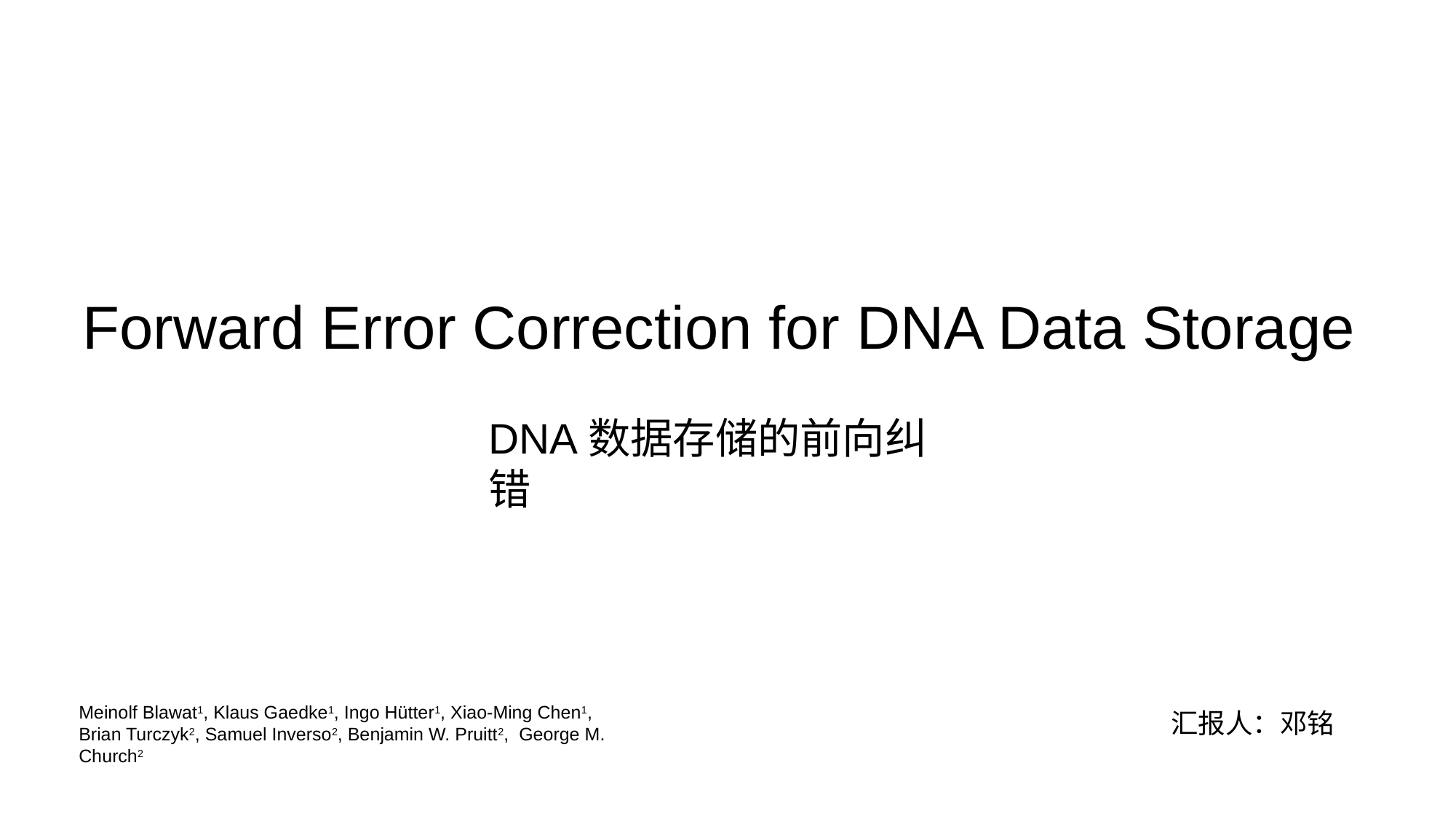

Forward Error Correction for DNA Data Storage
DNA数据存储的前向纠错
Meinolf Blawat1, Klaus Gaedke1, Ingo Hütter1, Xiao-Ming Chen1,
Brian Turczyk2, Samuel Inverso2, Benjamin W. Pruitt2,  George M. Church2
汇报人：邓铭